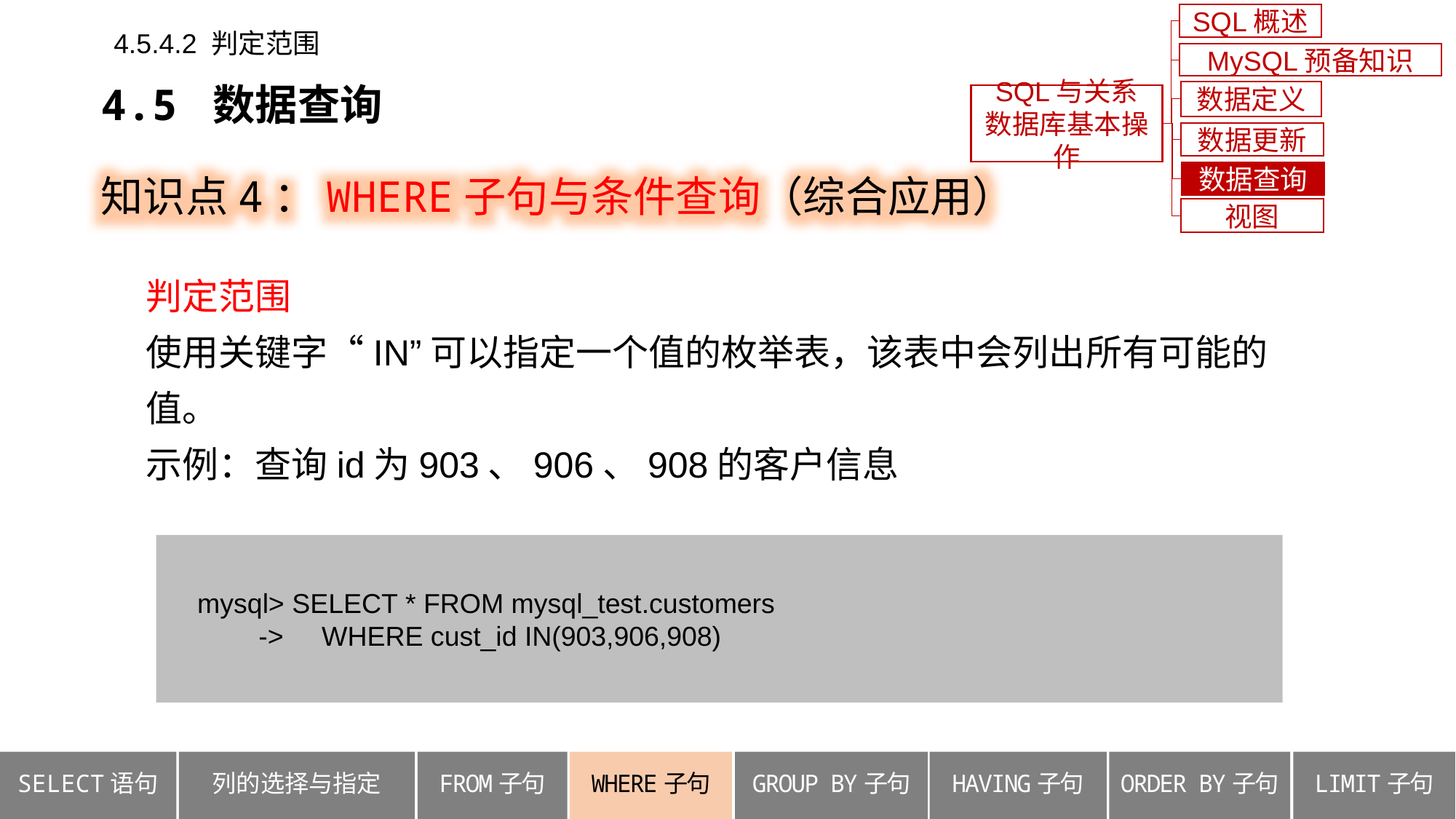

SQL概述
4.5.4.2 判定范围
MySQL预备知识
4.5 数据查询
数据定义
SQL与关系数据库基本操作
数据更新
知识点4：WHERE子句与条件查询（综合应用）
数据查询
视图
判定范围
使用关键字“IN”可以指定一个值的枚举表，该表中会列出所有可能的值。
示例：查询id为903、906、908的客户信息
    mysql> SELECT * FROM mysql_test.customers
            ->     WHERE cust_id IN(903,906,908)
列的选择与指定
ORDER BY子句
SELECT语句
FROM子句
WHERE子句
GROUP BY子句
HAVING子句
LIMIT子句